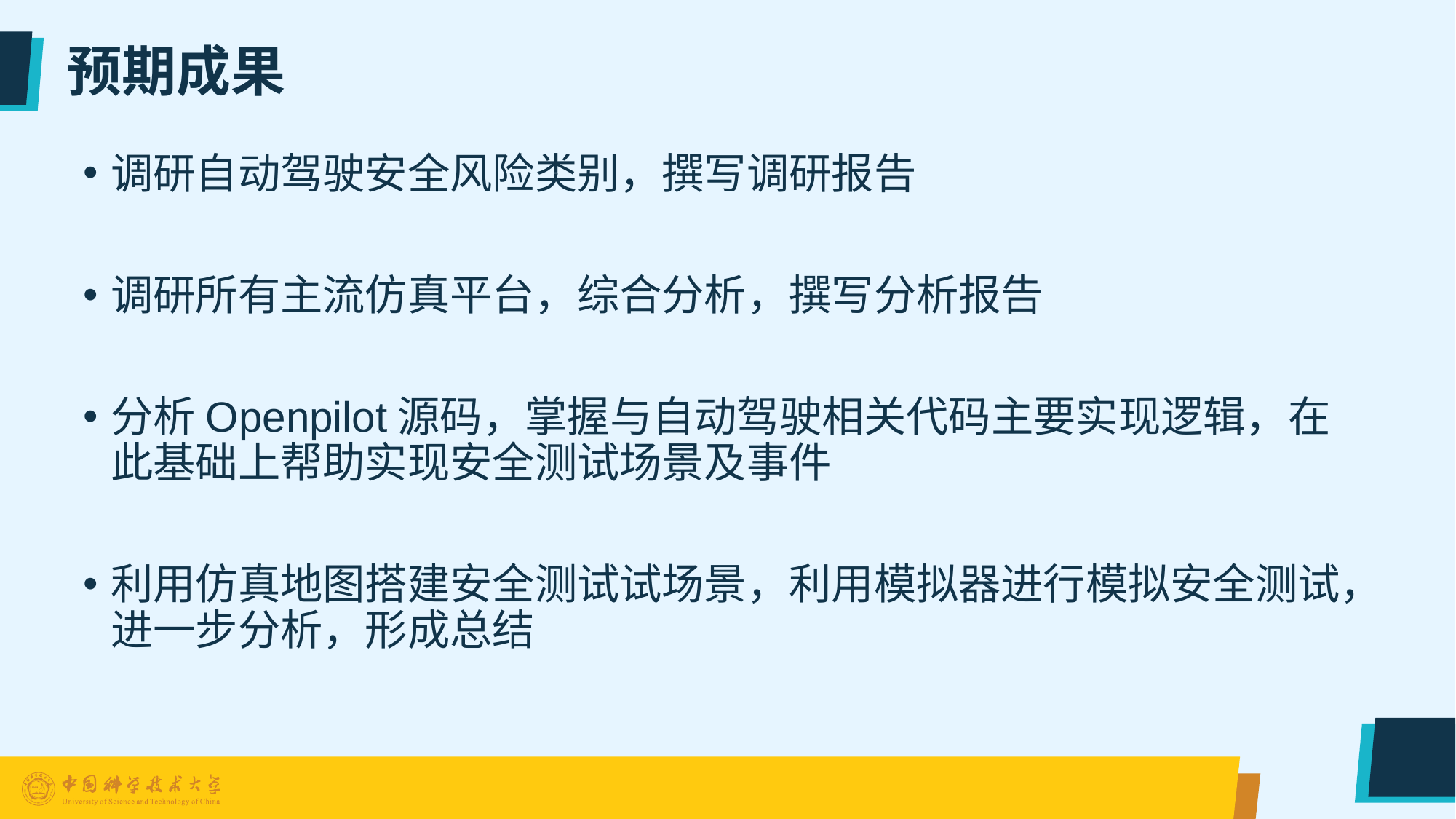

# 预期成果
调研自动驾驶安全风险类别，撰写调研报告

调研所有主流仿真平台，综合分析，撰写分析报告

分析Openpilot源码，掌握与自动驾驶相关代码主要实现逻辑，在此基础上帮助实现安全测试场景及事件

利用仿真地图搭建安全测试试场景，利用模拟器进行模拟安全测试，进一步分析，形成总结

14